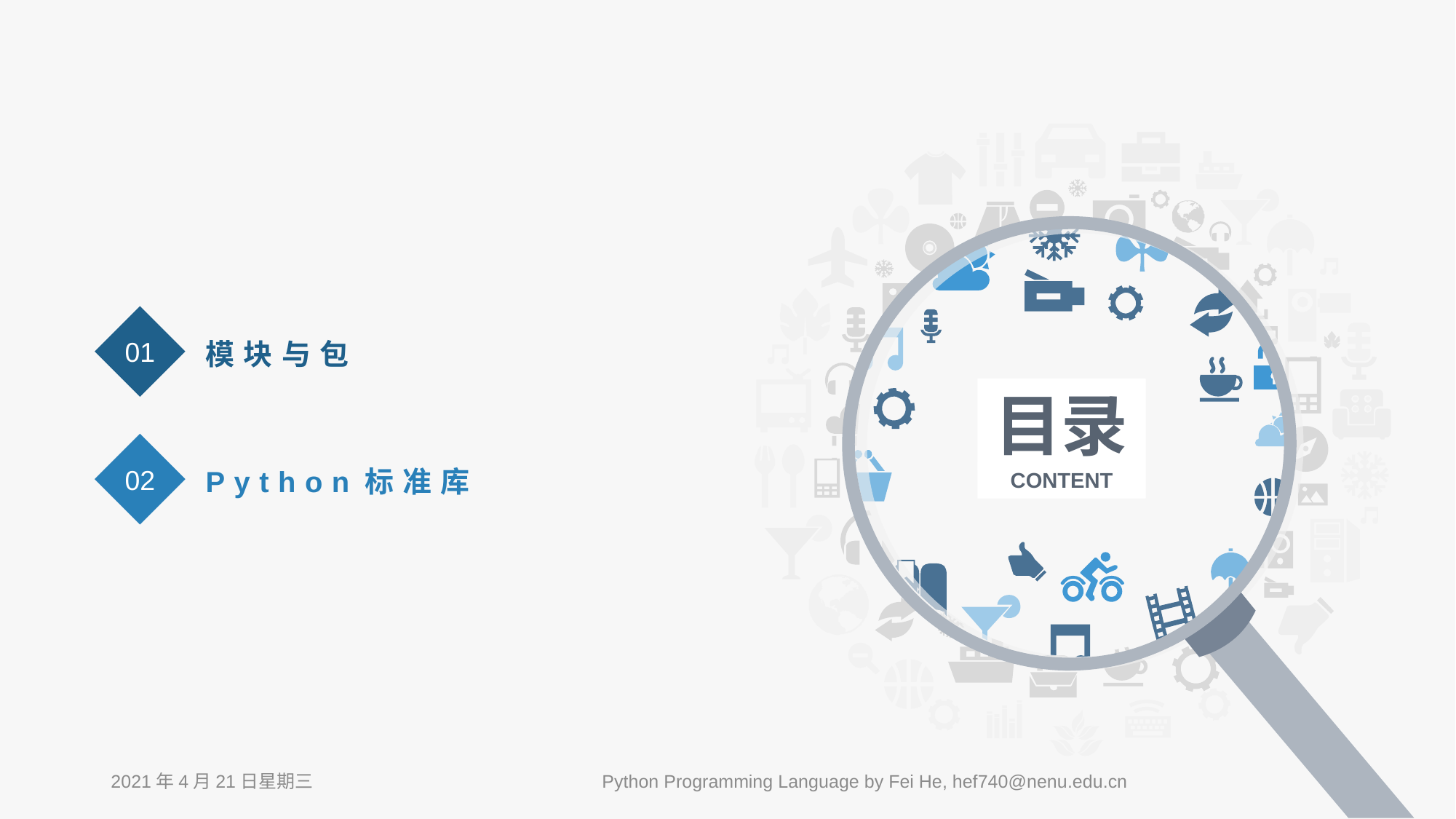

01
模块与包
目录
CONTENT
02
Python标准库
2021年4月21日星期三
Python Programming Language by Fei He, hef740@nenu.edu.cn
2